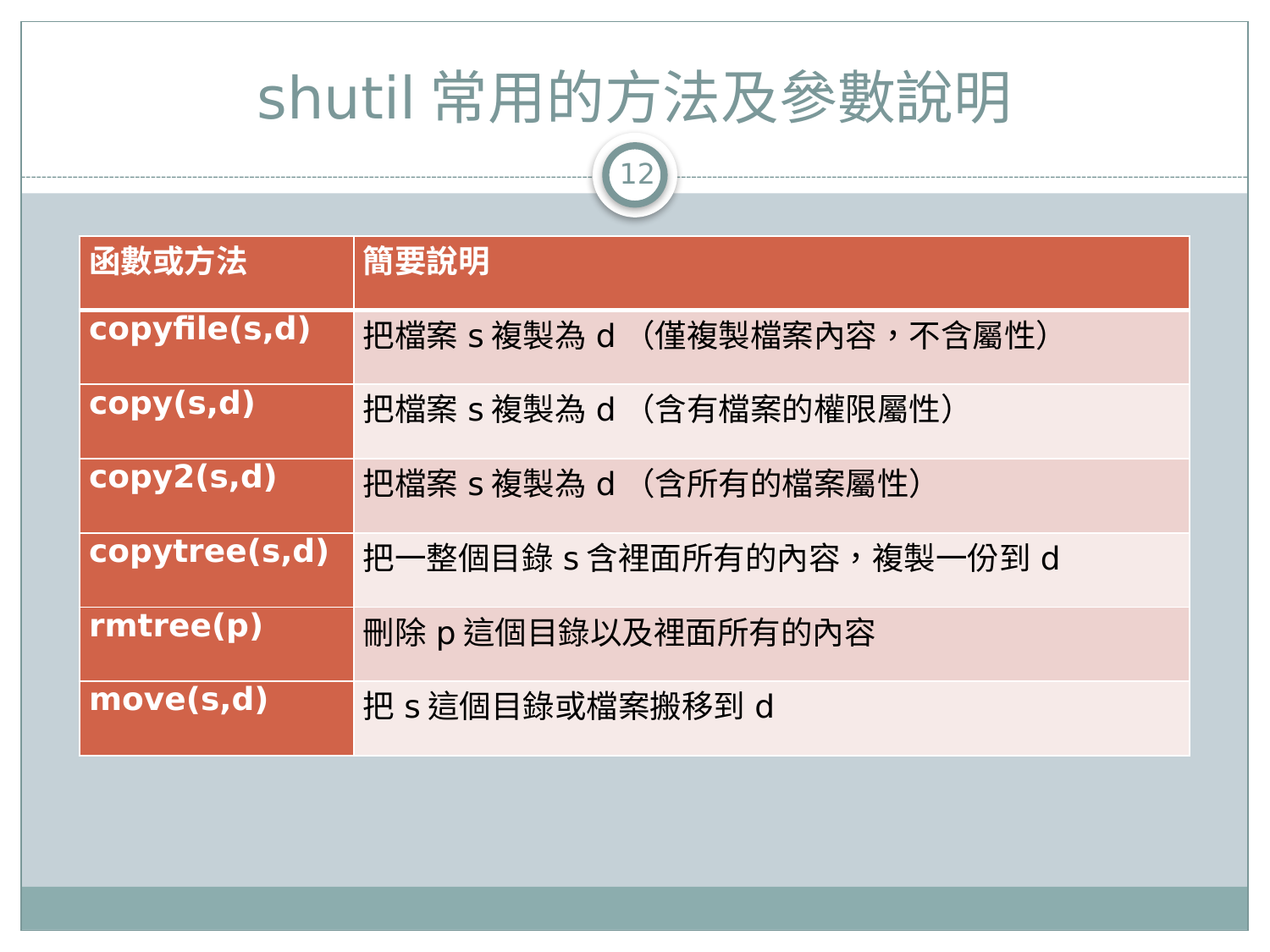

# shutil常用的方法及參數說明
12
| 函數或方法 | 簡要說明 |
| --- | --- |
| copyfile(s,d) | 把檔案s複製為d（僅複製檔案內容，不含屬性） |
| copy(s,d) | 把檔案s複製為d（含有檔案的權限屬性） |
| copy2(s,d) | 把檔案s複製為d（含所有的檔案屬性） |
| copytree(s,d) | 把一整個目錄s含裡面所有的內容，複製一份到d |
| rmtree(p) | 刪除p這個目錄以及裡面所有的內容 |
| move(s,d) | 把s這個目錄或檔案搬移到d |